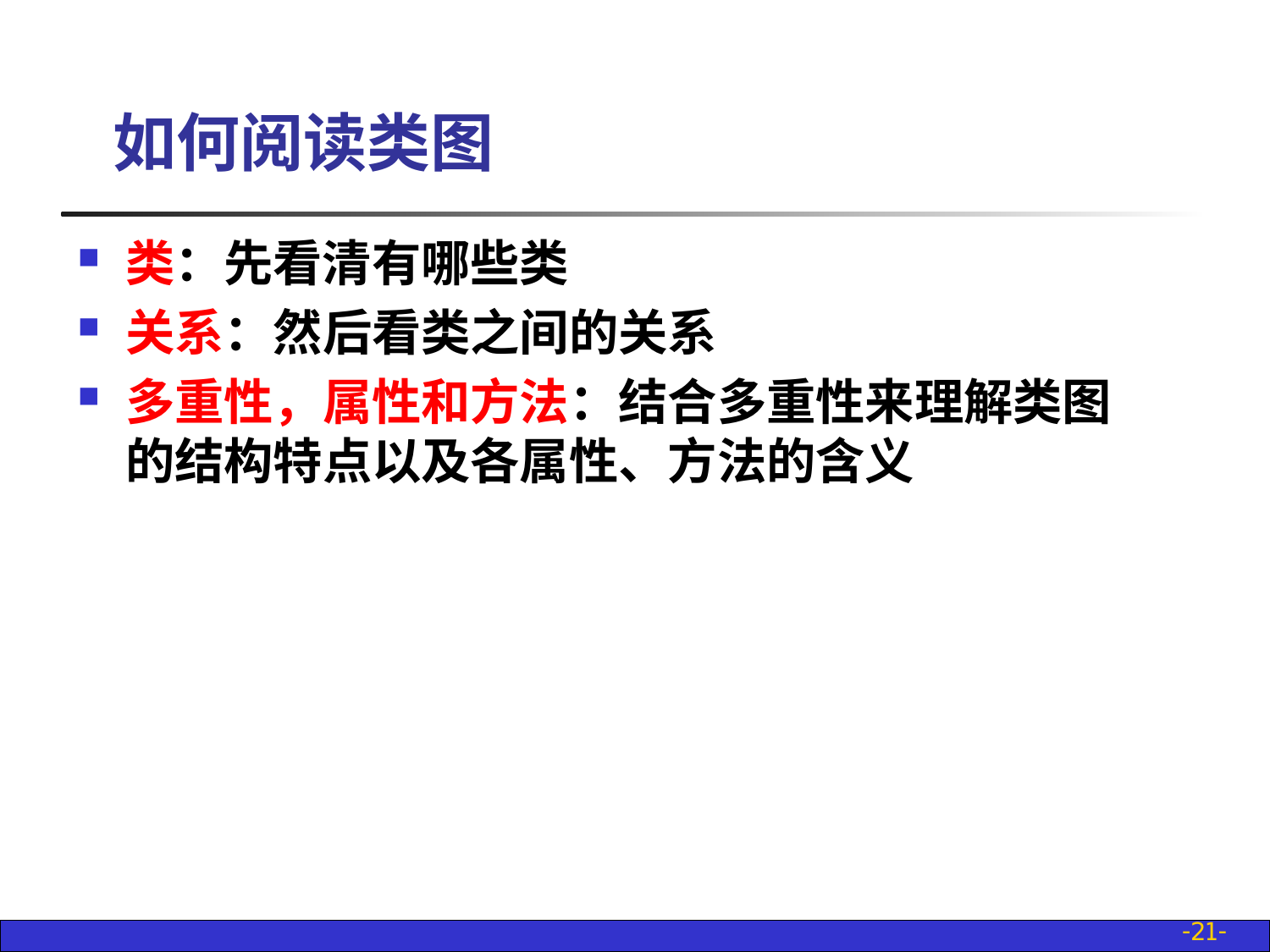

如何阅读类图
类：先看清有哪些类
关系：然后看类之间的关系
多重性，属性和方法：结合多重性来理解类图的结构特点以及各属性、方法的含义
-21-